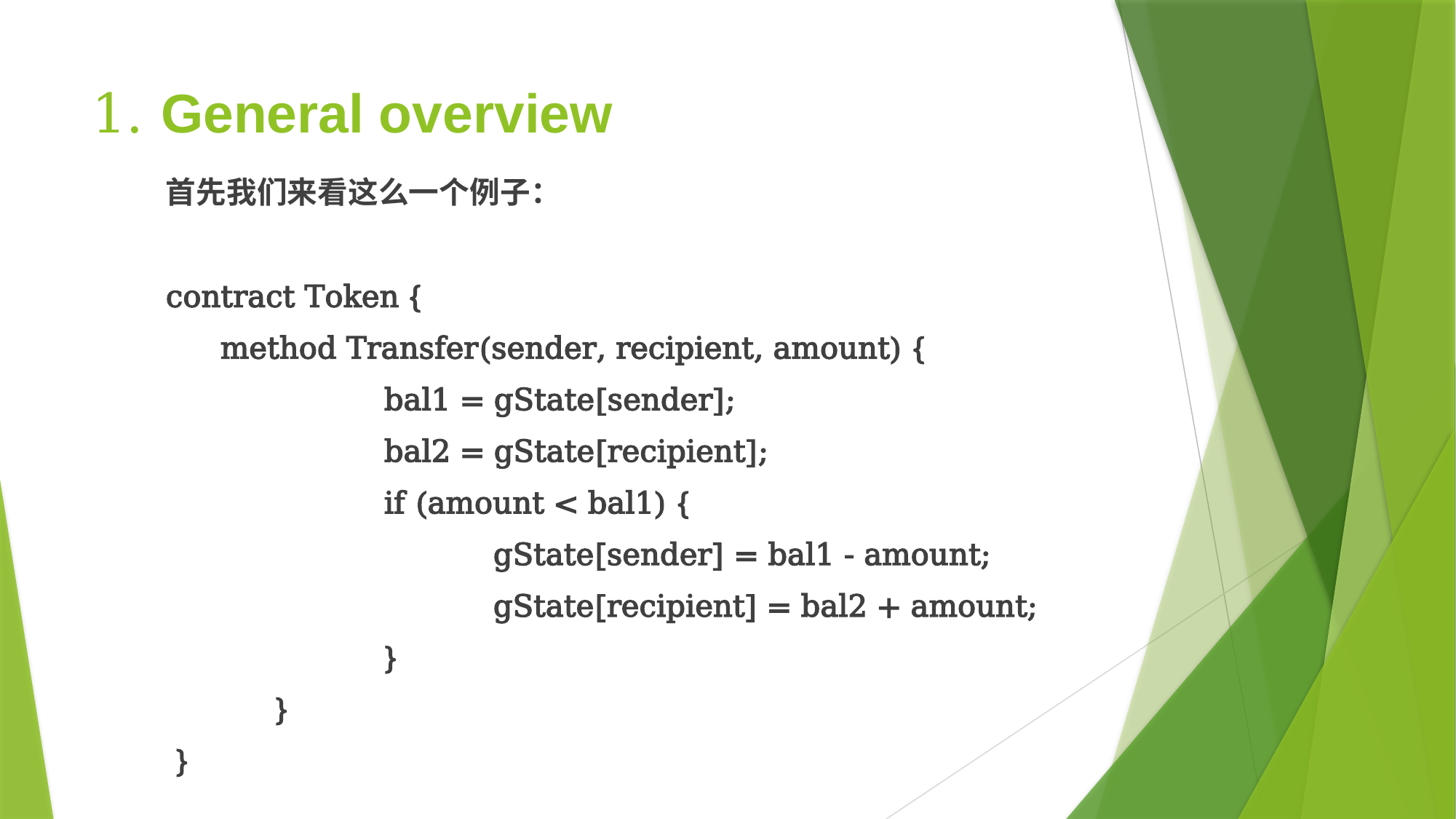

# 1. General overview
首先我们来看这么一个例子：

contract Token {
method Transfer(sender, recipient, amount) {
		bal1 = gState[sender];
		bal2 = gState[recipient];
		if (amount < bal1) {
			gState[sender] = bal1 - amount;
			gState[recipient] = bal2 + amount;
		}
	}
 }